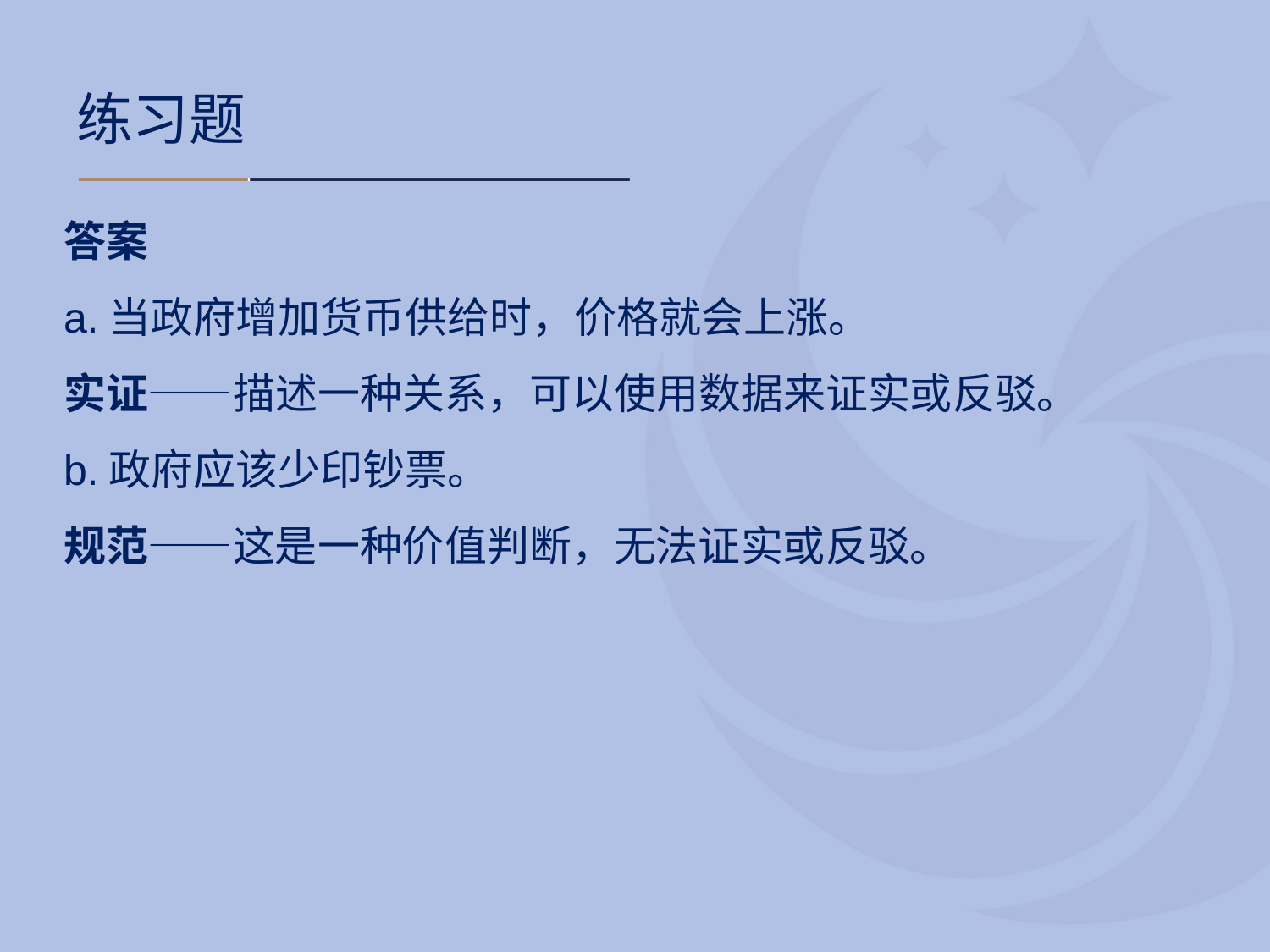

# 练习题
答案
a.当政府增加货币供给时，价格就会上涨。
实证——描述一种关系，可以使用数据来证实或反驳。
b.政府应该少印钞票。
规范——这是一种价值判断，无法证实或反驳。